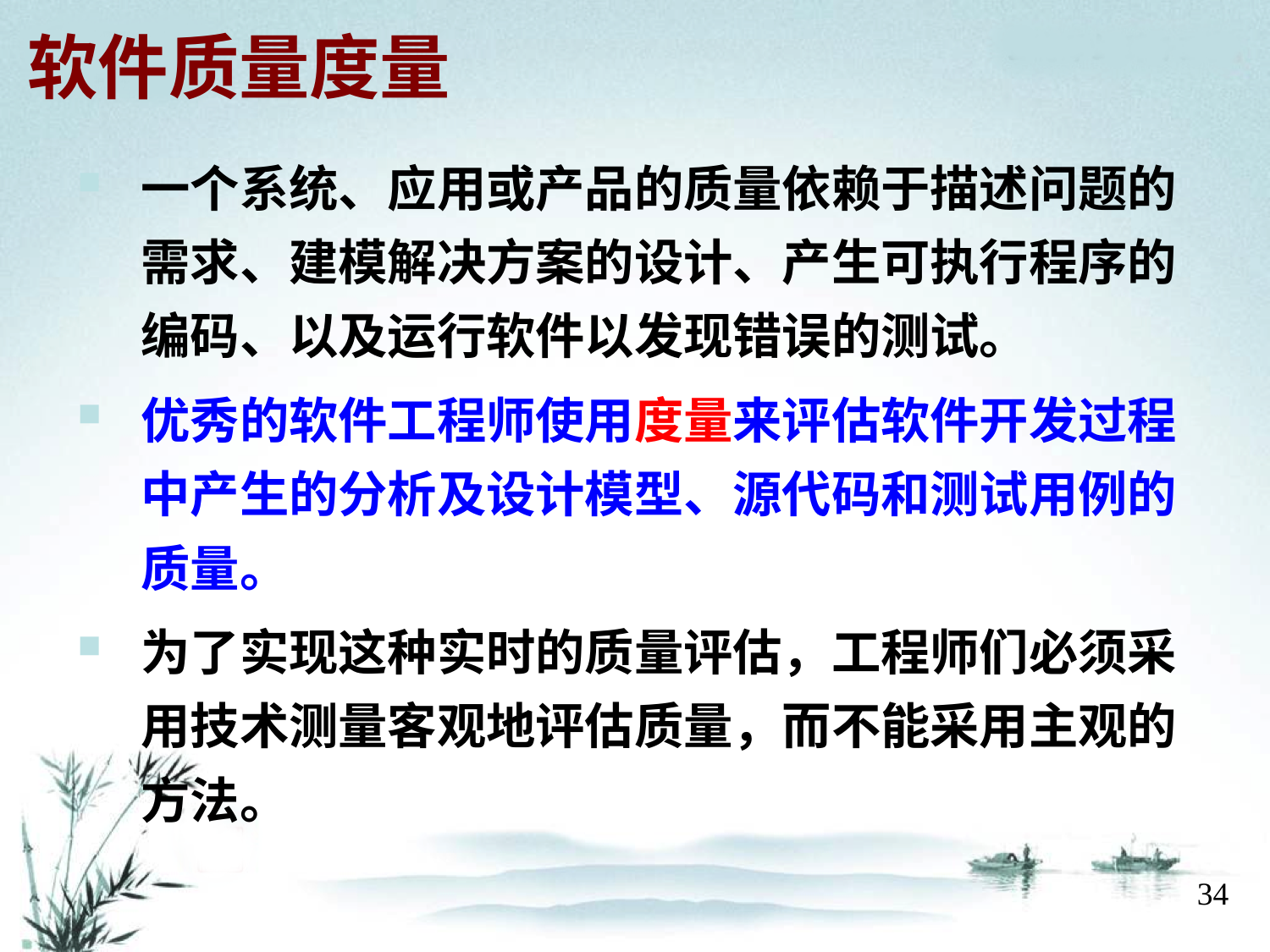

# 软件质量度量
一个系统、应用或产品的质量依赖于描述问题的需求、建模解决方案的设计、产生可执行程序的编码、以及运行软件以发现错误的测试。
优秀的软件工程师使用度量来评估软件开发过程中产生的分析及设计模型、源代码和测试用例的质量。
为了实现这种实时的质量评估，工程师们必须采用技术测量客观地评估质量，而不能采用主观的方法。
34